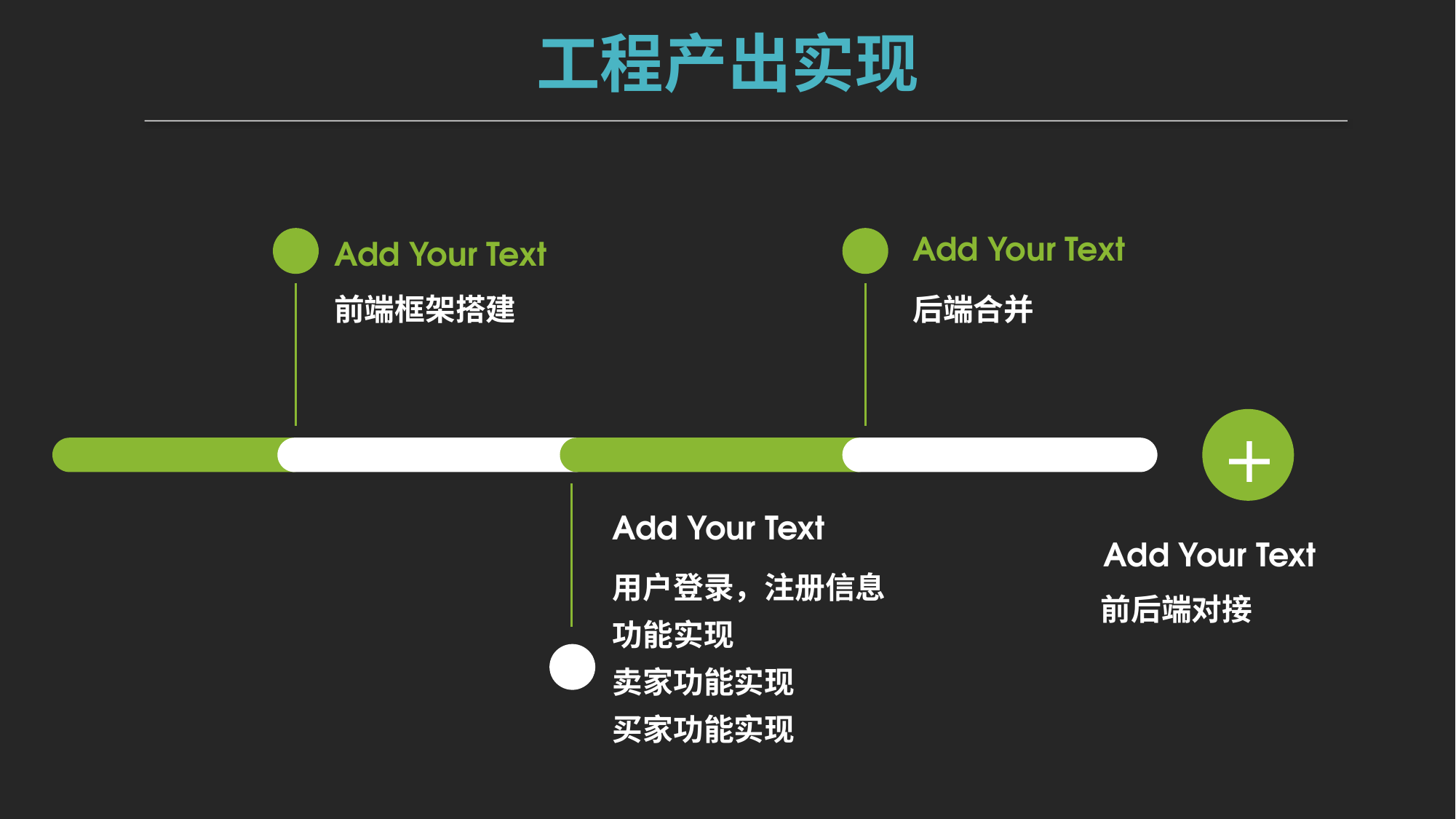

工程产出实现
Add Your Text

Add Your Text
前端框架搭建
后端合并

+

Add Your Text
Add Your Text
用户登录，注册信息功能实现
卖家功能实现
买家功能实现
前后端对接